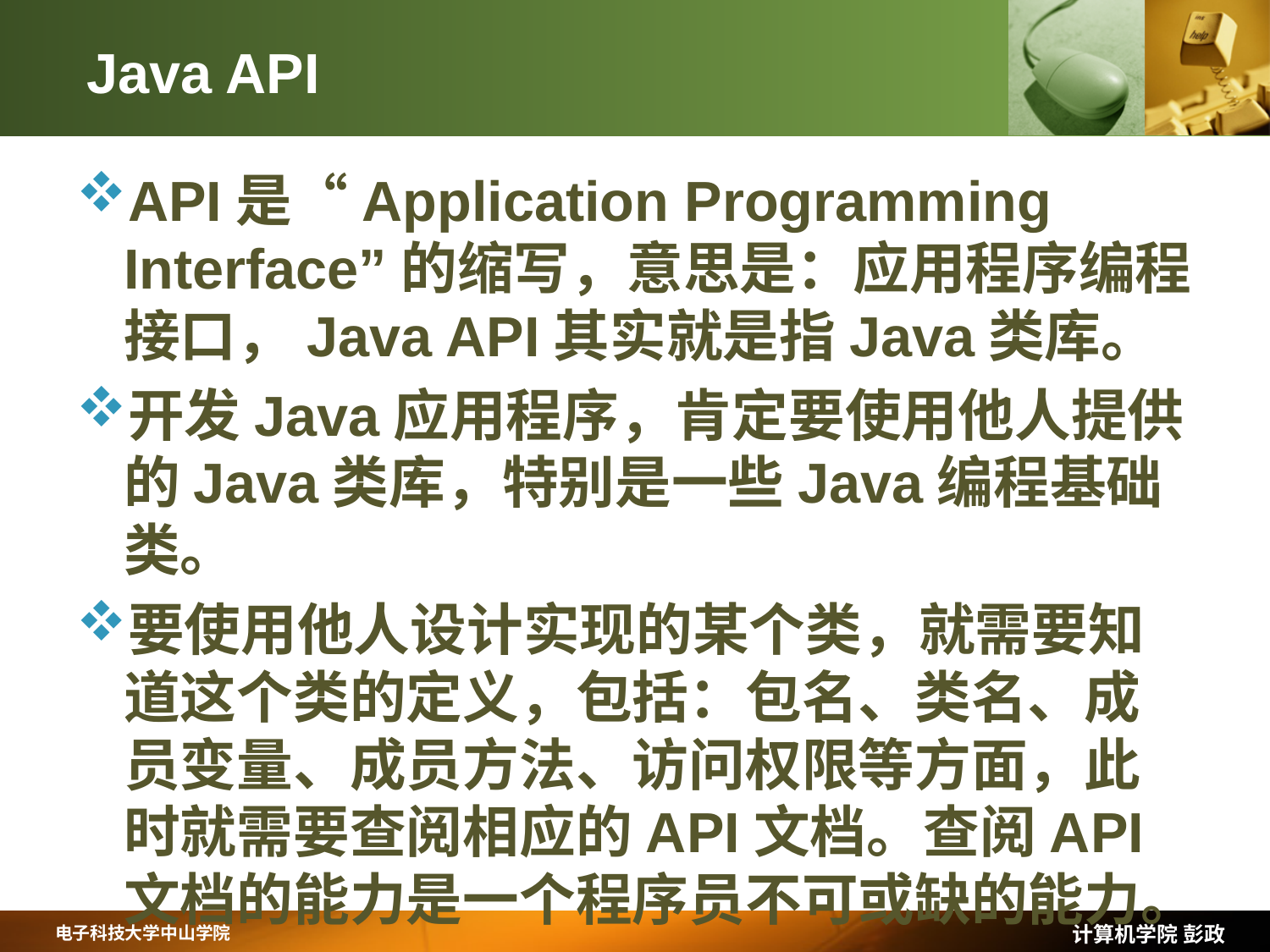

# Java API
API是“Application Programming Interface”的缩写，意思是：应用程序编程接口，Java API其实就是指Java类库。
开发Java应用程序，肯定要使用他人提供的Java类库，特别是一些Java编程基础类。
要使用他人设计实现的某个类，就需要知道这个类的定义，包括：包名、类名、成员变量、成员方法、访问权限等方面，此时就需要查阅相应的API文档。查阅API文档的能力是一个程序员不可或缺的能力。
计算机学院 彭政
电子科技大学中山学院